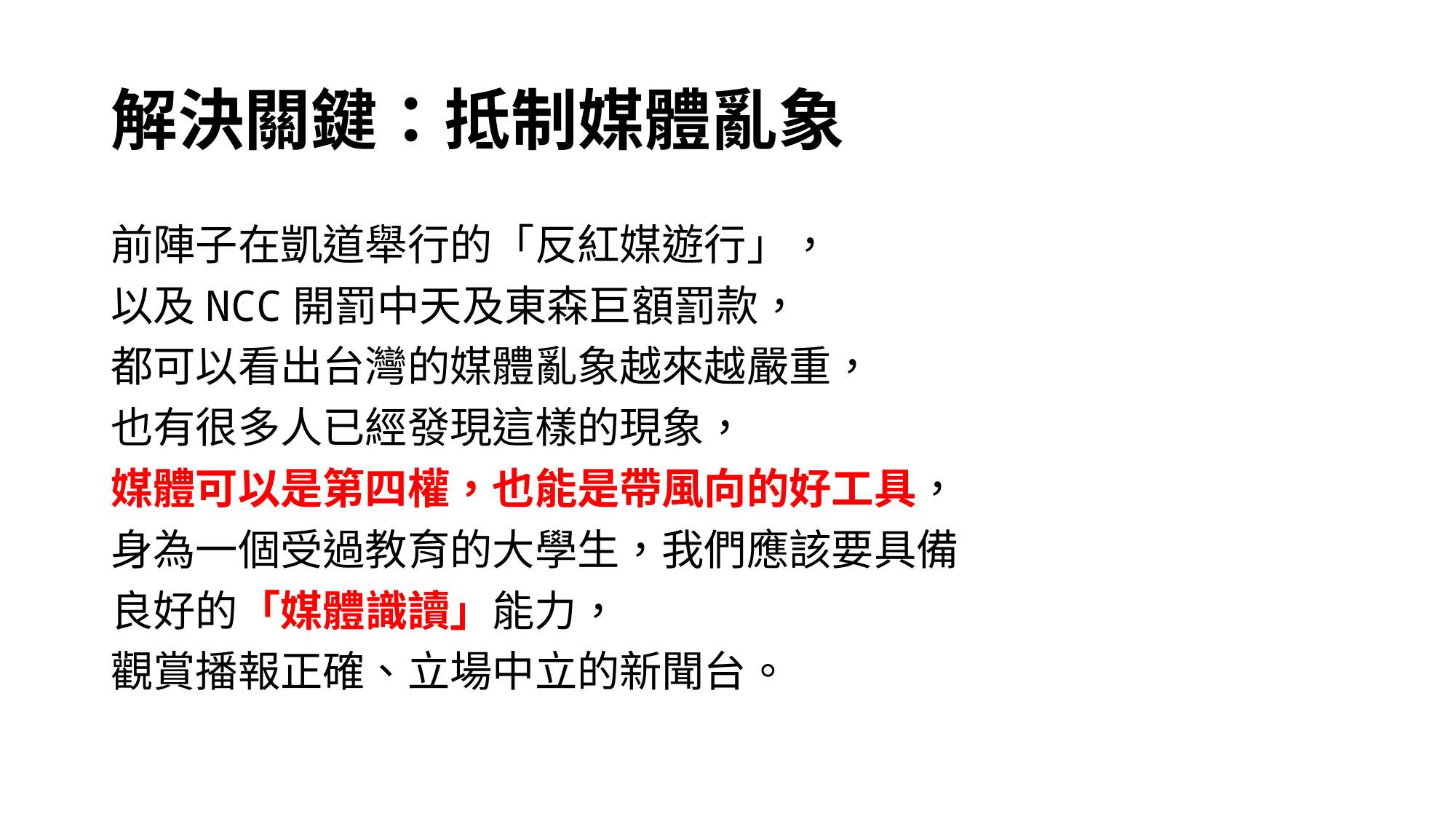

# 解決關鍵：抵制媒體亂象
前陣子在凱道舉行的「反紅媒遊行」，
以及NCC開罰中天及東森巨額罰款，
都可以看出台灣的媒體亂象越來越嚴重，
也有很多人已經發現這樣的現象，
媒體可以是第四權，也能是帶風向的好工具，
身為一個受過教育的大學生，我們應該要具備
良好的「媒體識讀」能力，
觀賞播報正確、立場中立的新聞台。